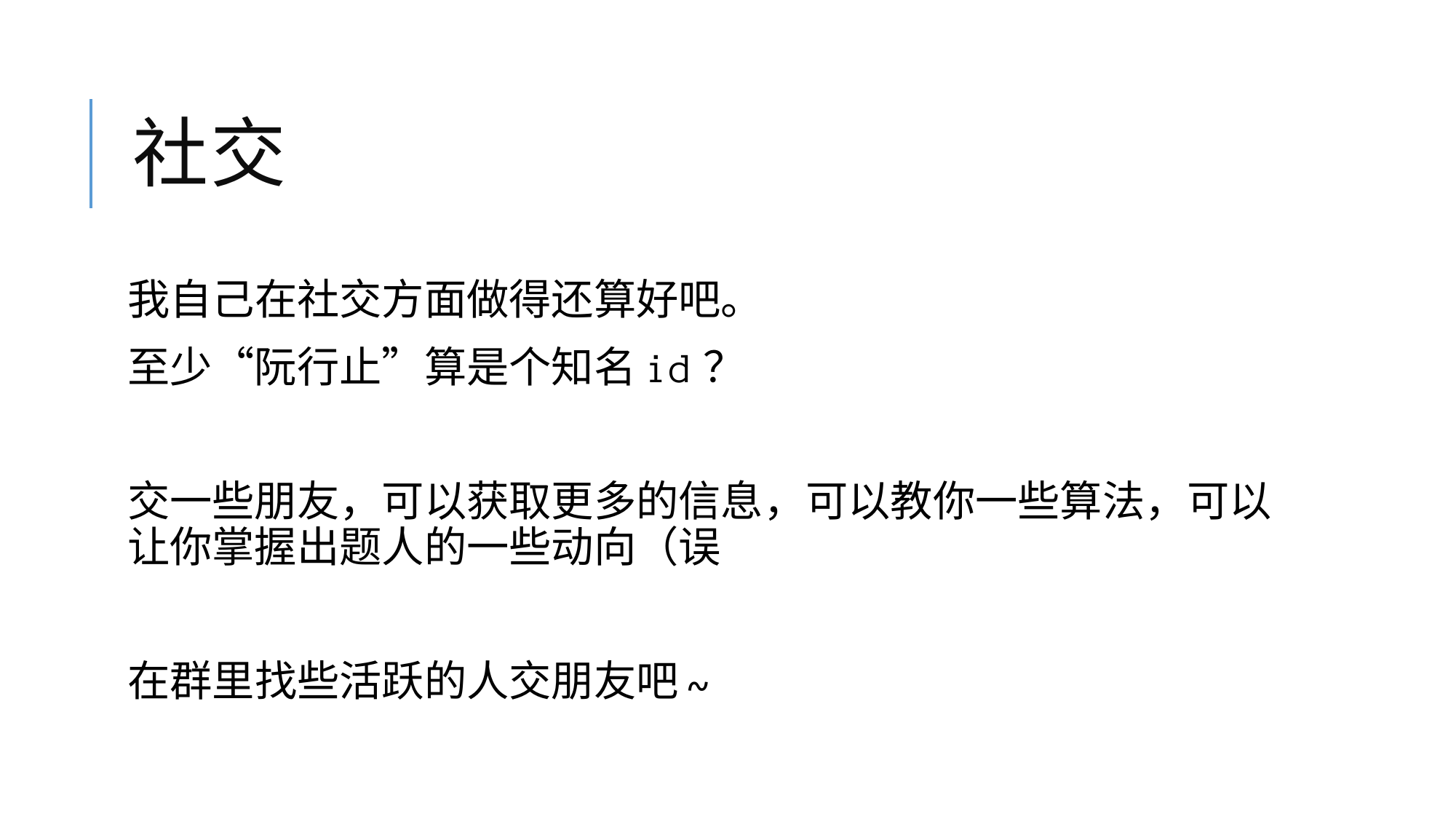

# 社交
我自己在社交方面做得还算好吧。
至少“阮行止”算是个知名id？

交一些朋友，可以获取更多的信息，可以教你一些算法，可以让你掌握出题人的一些动向（误

在群里找些活跃的人交朋友吧~